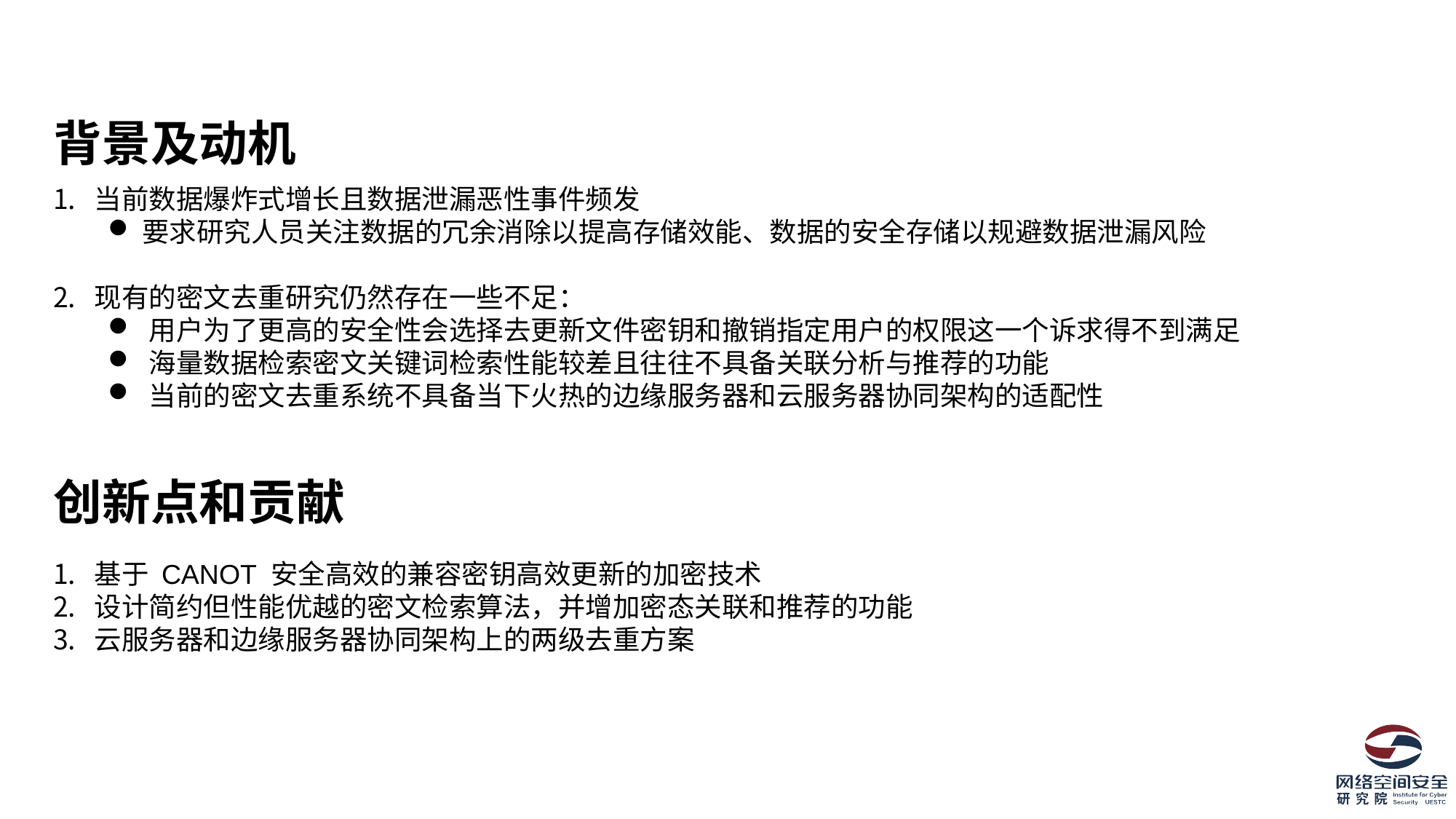

背景及动机
当前数据爆炸式增长且数据泄漏恶性事件频发
要求研究人员关注数据的冗余消除以提高存储效能、数据的安全存储以规避数据泄漏风险

现有的密文去重研究仍然存在一些不足：
用户为了更高的安全性会选择去更新文件密钥和撤销指定用户的权限这一个诉求得不到满足
海量数据检索密文关键词检索性能较差且往往不具备关联分析与推荐的功能
当前的密文去重系统不具备当下火热的边缘服务器和云服务器协同架构的适配性
创新点和贡献
基于 CANOT 安全高效的兼容密钥高效更新的加密技术
设计简约但性能优越的密文检索算法，并增加密态关联和推荐的功能
云服务器和边缘服务器协同架构上的两级去重方案